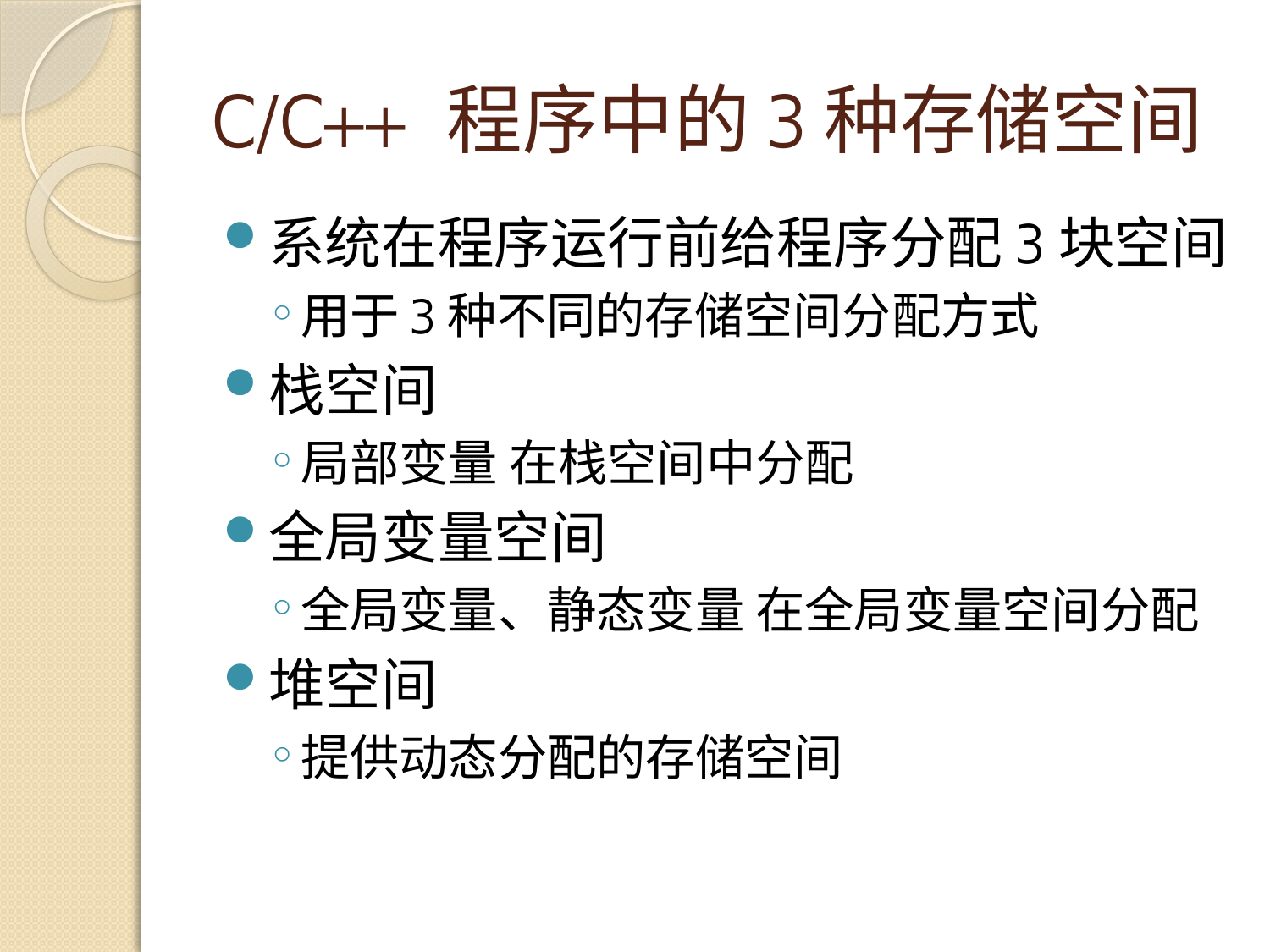

# C/C++ 程序中的3种存储空间
系统在程序运行前给程序分配3块空间
用于3种不同的存储空间分配方式
栈空间
局部变量 在栈空间中分配
全局变量空间
全局变量、静态变量 在全局变量空间分配
堆空间
提供动态分配的存储空间